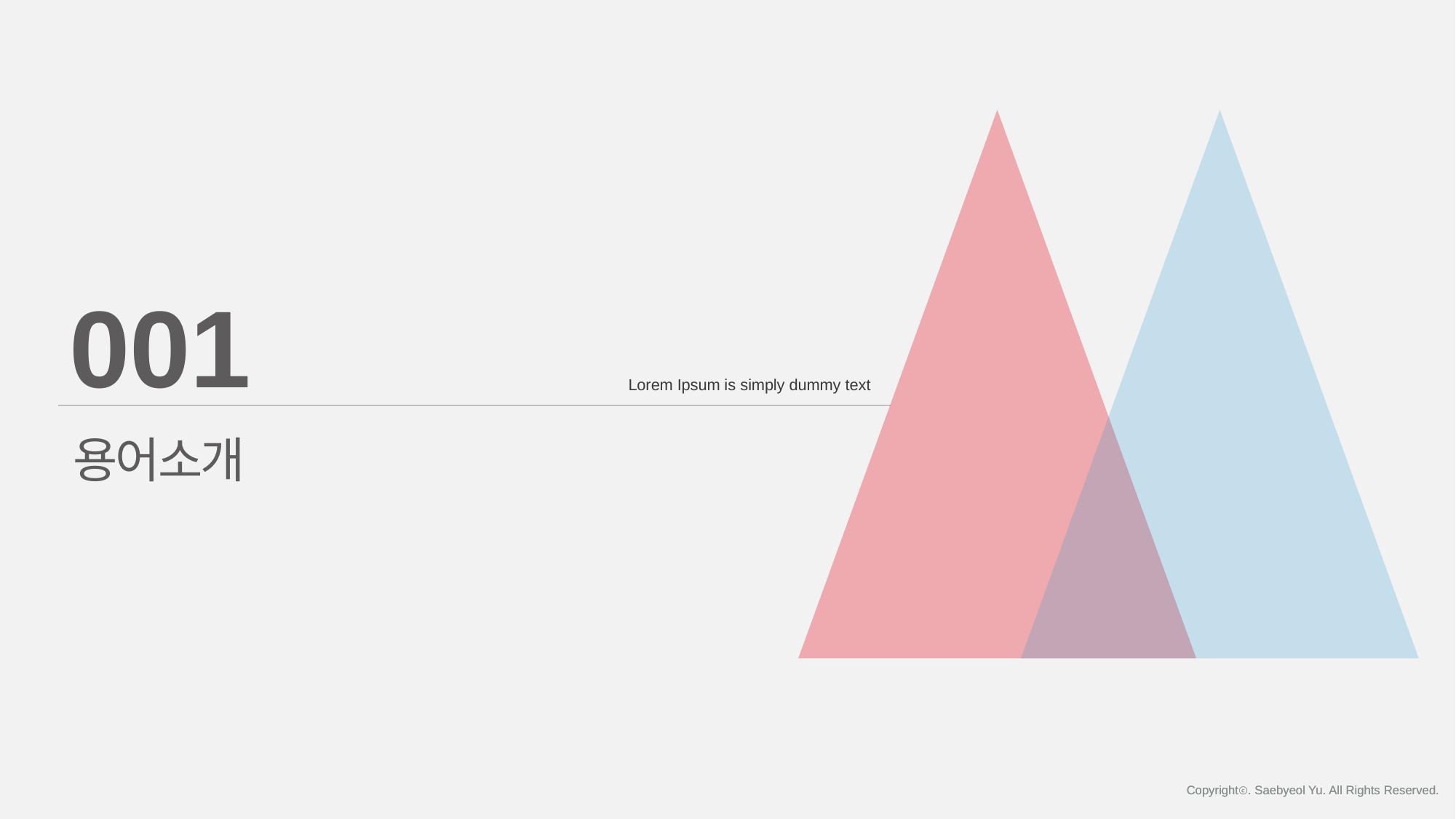

001
Lorem Ipsum is simply dummy text
용어소개
Copyrightⓒ. Saebyeol Yu. All Rights Reserved.